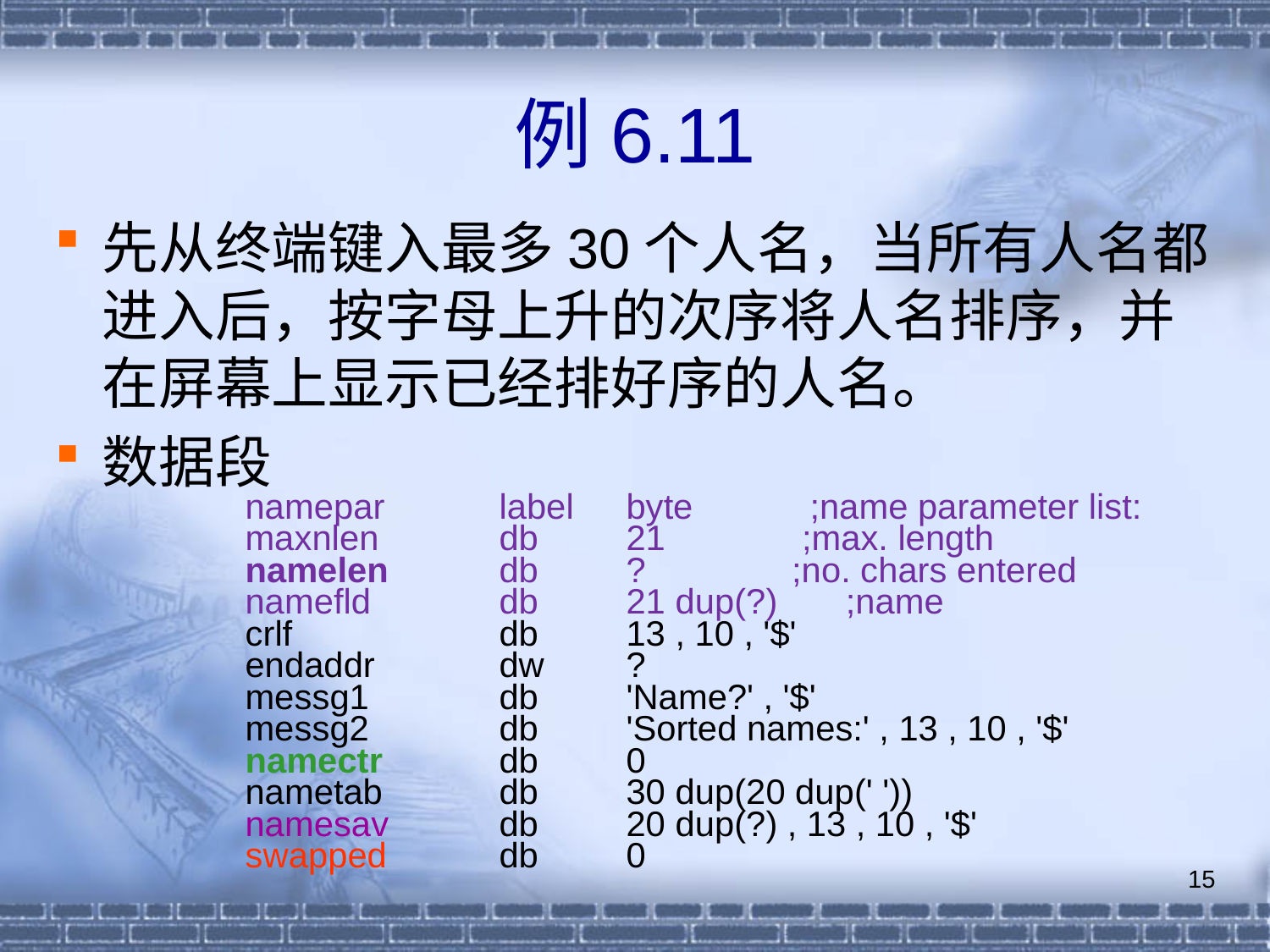

# 例6.11
先从终端键入最多30个人名，当所有人名都进入后，按字母上升的次序将人名排序，并在屏幕上显示已经排好序的人名。
数据段
	namepar 	label	byte            ;name parameter list:
      	maxnlen 	db      	21              ;max. length
 	namelen 	db      	?               ;no. chars entered
 	namefld 	db      	21 dup(?)       ;name
     	crlf    		db      	13 , 10 , '$'
  	endaddr 	dw      	?
   	messg1  	db      	'Name?' , '$'
   	messg2  	db      	'Sorted names:' , 13 , 10 , '$'
    	namectr 	db      	0
  	nametab 	db      	30 dup(20 dup(' '))
  	namesav 	db      	20 dup(?) , 13 , 10 , '$'
  	swapped 	db      	0
15